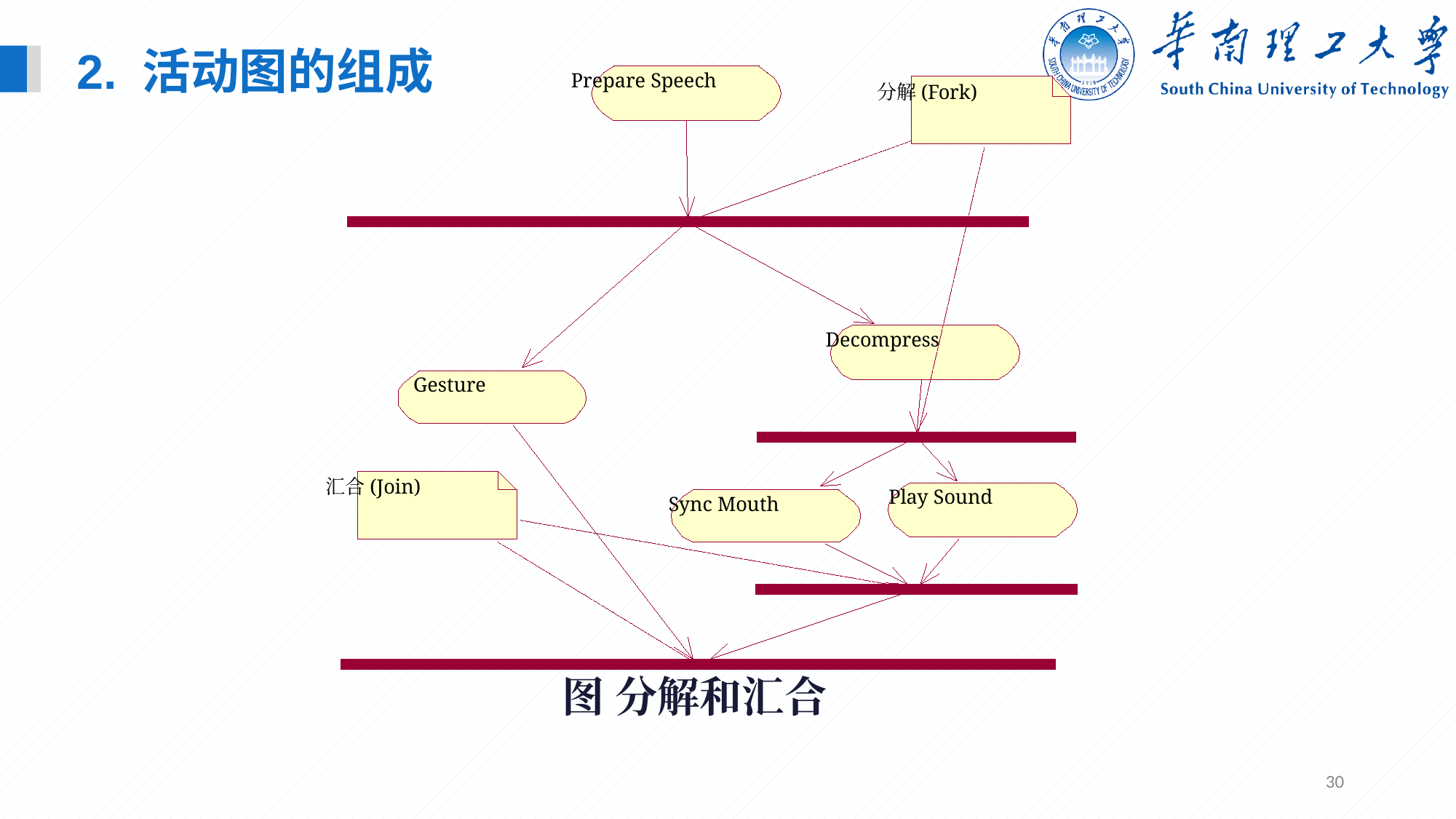

Prepare Speech

分解(Fork)

Decompress

Gesture

汇合(Join)

Play Sound

Sync Mouth

2. 活动图的组成
图 分解和汇合
30